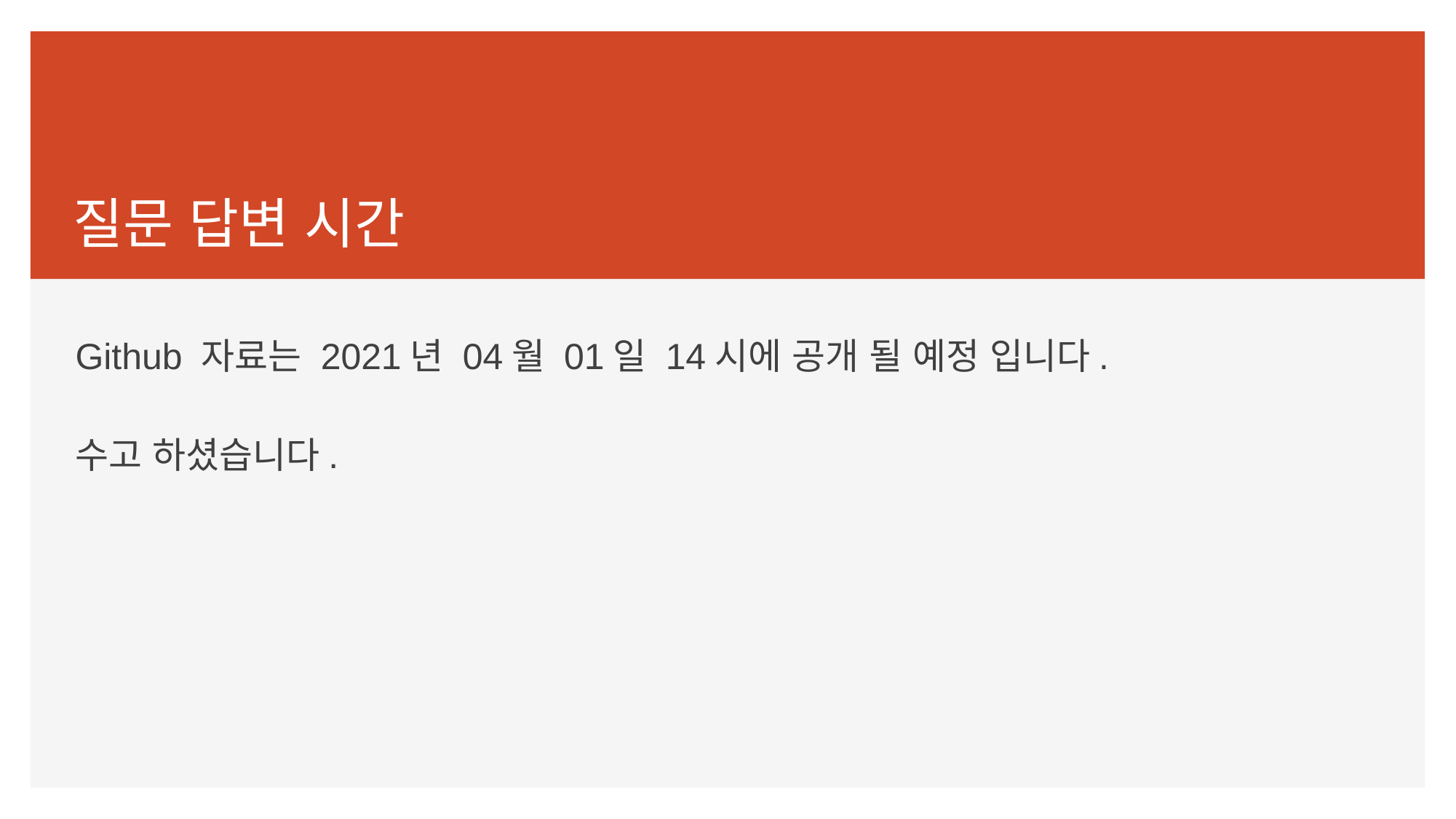

# 질문 답변 시간
Github 자료는 2021년 04월 01일 14시에 공개 될 예정 입니다.
수고 하셨습니다.